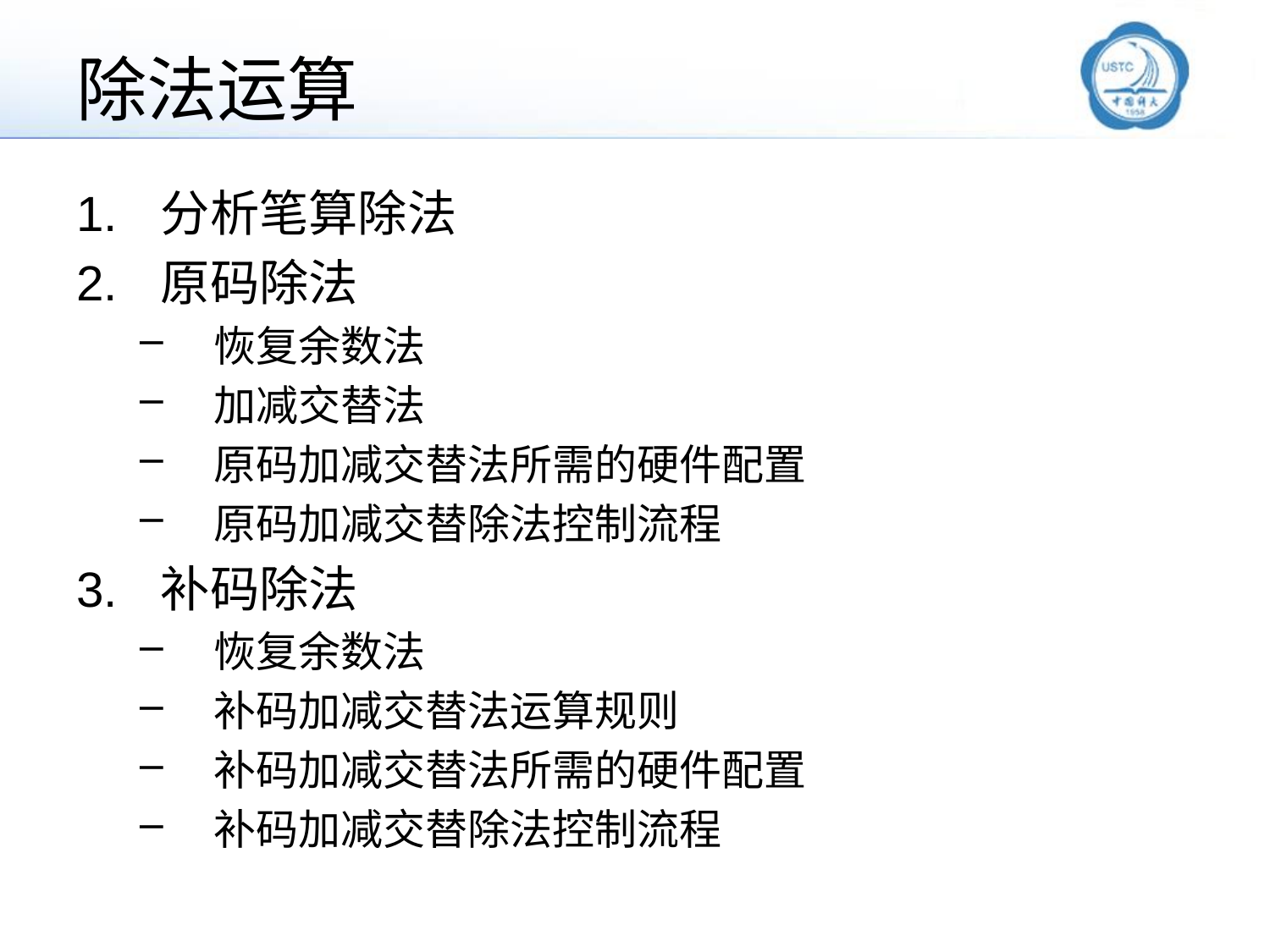

# 除法运算
分析笔算除法
原码除法
恢复余数法
加减交替法
原码加减交替法所需的硬件配置
原码加减交替除法控制流程
补码除法
恢复余数法
补码加减交替法运算规则
补码加减交替法所需的硬件配置
补码加减交替除法控制流程